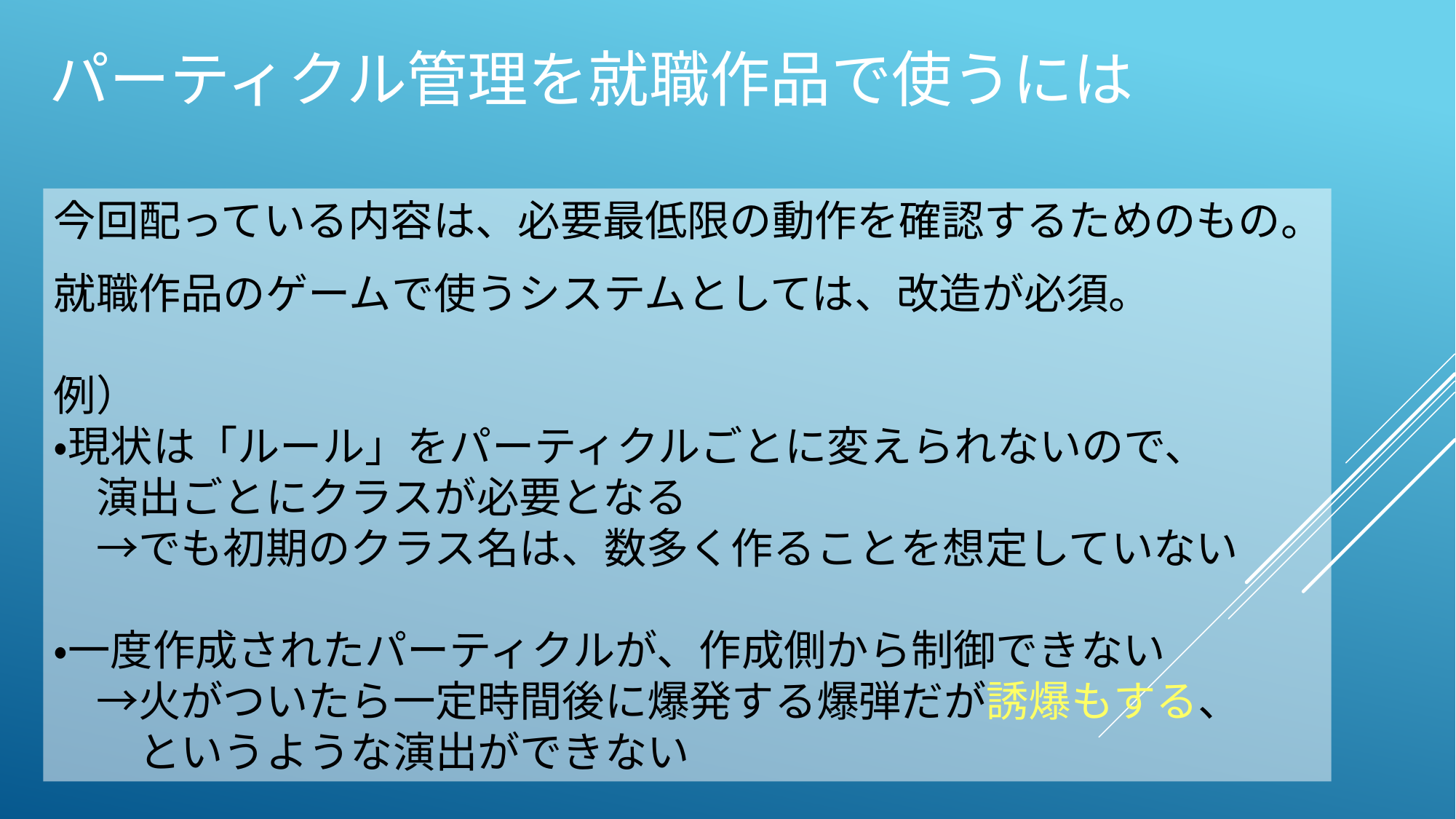

パーティクル管理を就職作品で使うには
今回配っている内容は、必要最低限の動作を確認するためのもの。

就職作品のゲームで使うシステムとしては、改造が必須。

例）
・現状は「ルール」をパーティクルごとに変えられないので、
　演出ごとにクラスが必要となる
　→でも初期のクラス名は、数多く作ることを想定していない

・一度作成されたパーティクルが、作成側から制御できない
　→火がついたら一定時間後に爆発する爆弾だが誘爆もする、
　　というような演出ができない